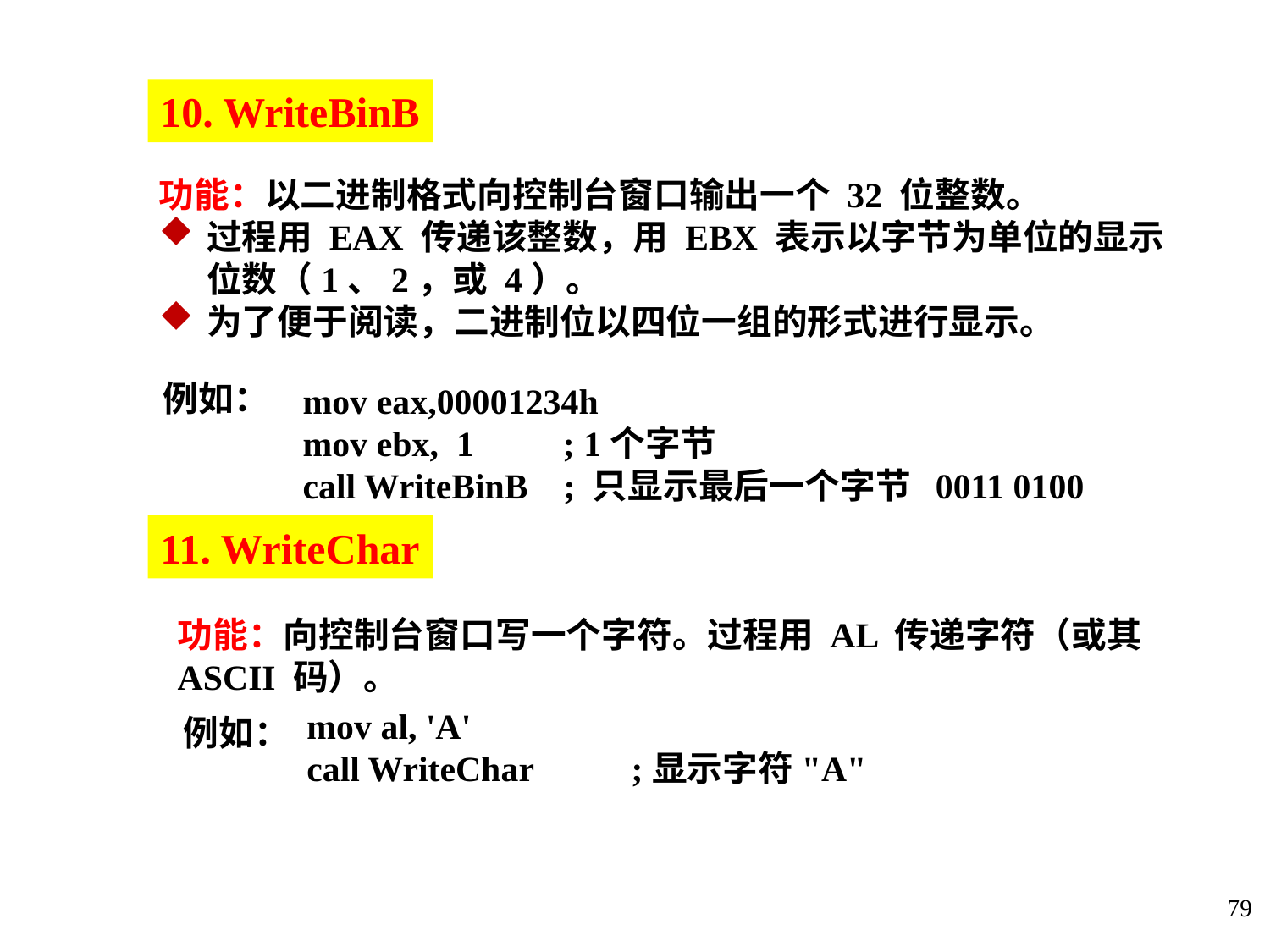

10. WriteBinB
功能：以二进制格式向控制台窗口输出一个 32 位整数。
过程用 EAX 传递该整数，用 EBX 表示以字节为单位的显示位数（1、2，或 4）。
为了便于阅读，二进制位以四位一组的形式进行显示。
例如：
mov eax,00001234h
mov ebx,  1          ; 1个字节
call WriteBinB    ; 只显示最后一个字节  0011 0100
11. WriteChar
功能：向控制台窗口写一个字符。过程用 AL 传递字符（或其 ASCII 码）。
mov al, 'A'
call WriteChar           ;显示字符"A"
例如：
79